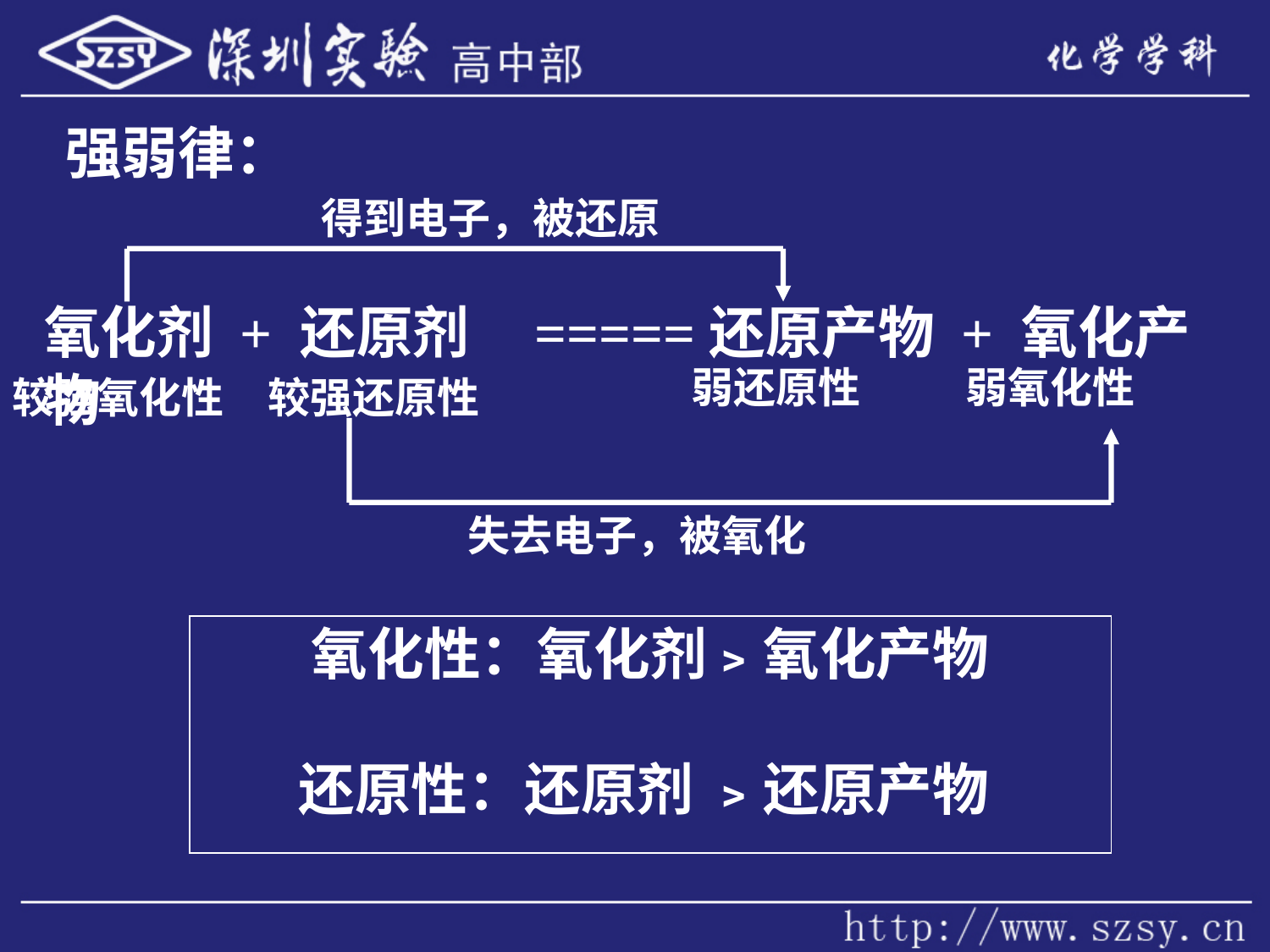

强弱律：
得到电子，被还原

氧化剂 + 还原剂    =====还原产物 + 氧化产物
弱还原性
弱氧化性
较强氧化性
较强还原性

失去电子，被氧化

氧化性：氧化剂﹥氧化产物

还原性：还原剂 ﹥还原产物